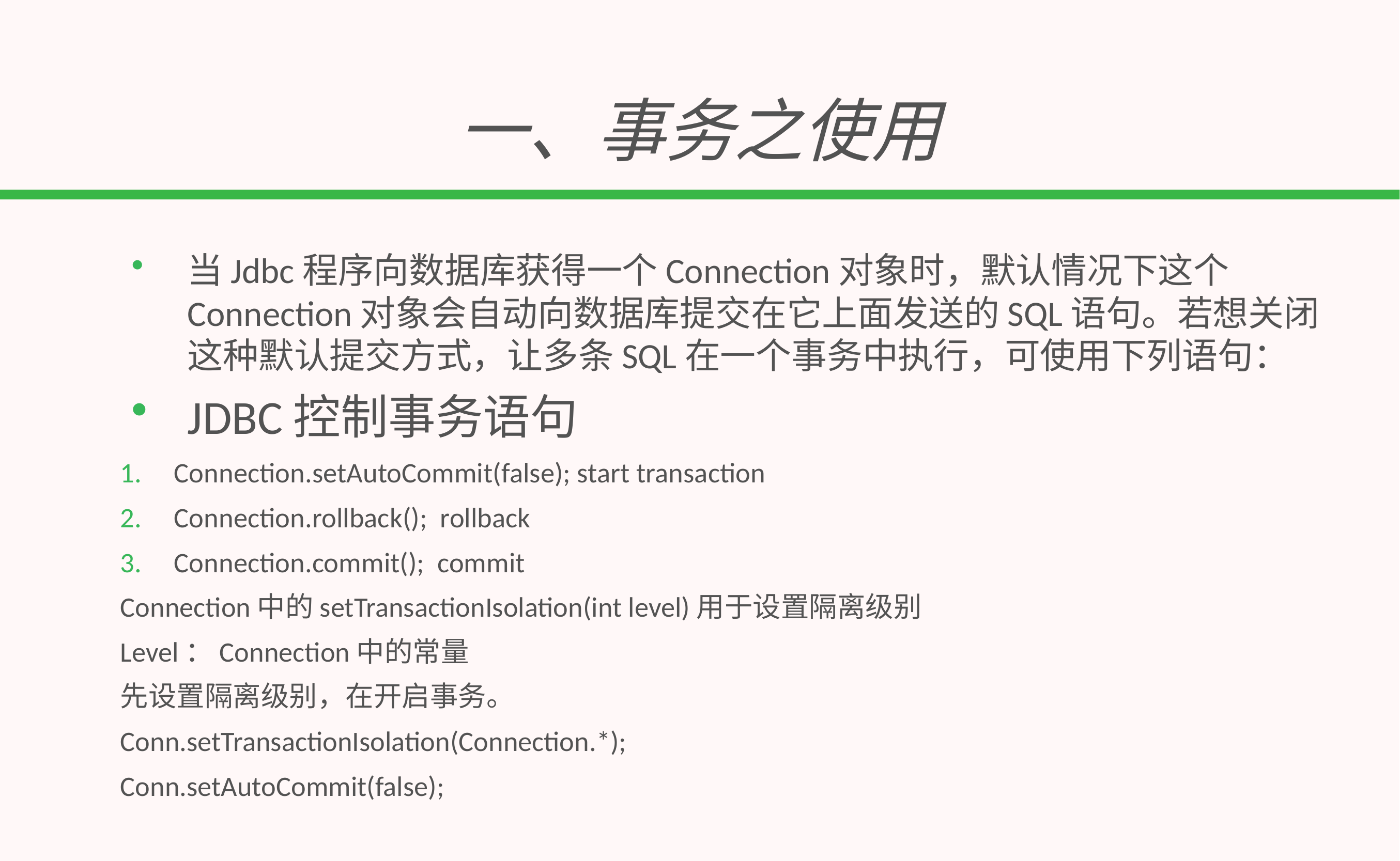

# 一、事务之使用
当Jdbc程序向数据库获得一个Connection对象时，默认情况下这个Connection对象会自动向数据库提交在它上面发送的SQL语句。若想关闭这种默认提交方式，让多条SQL在一个事务中执行，可使用下列语句：
JDBC控制事务语句
Connection.setAutoCommit(false); start transaction
Connection.rollback();  rollback
Connection.commit();  commit
Connection中的setTransactionIsolation(int level)用于设置隔离级别
Level：Connection中的常量
先设置隔离级别，在开启事务。
Conn.setTransactionIsolation(Connection.*);
Conn.setAutoCommit(false);